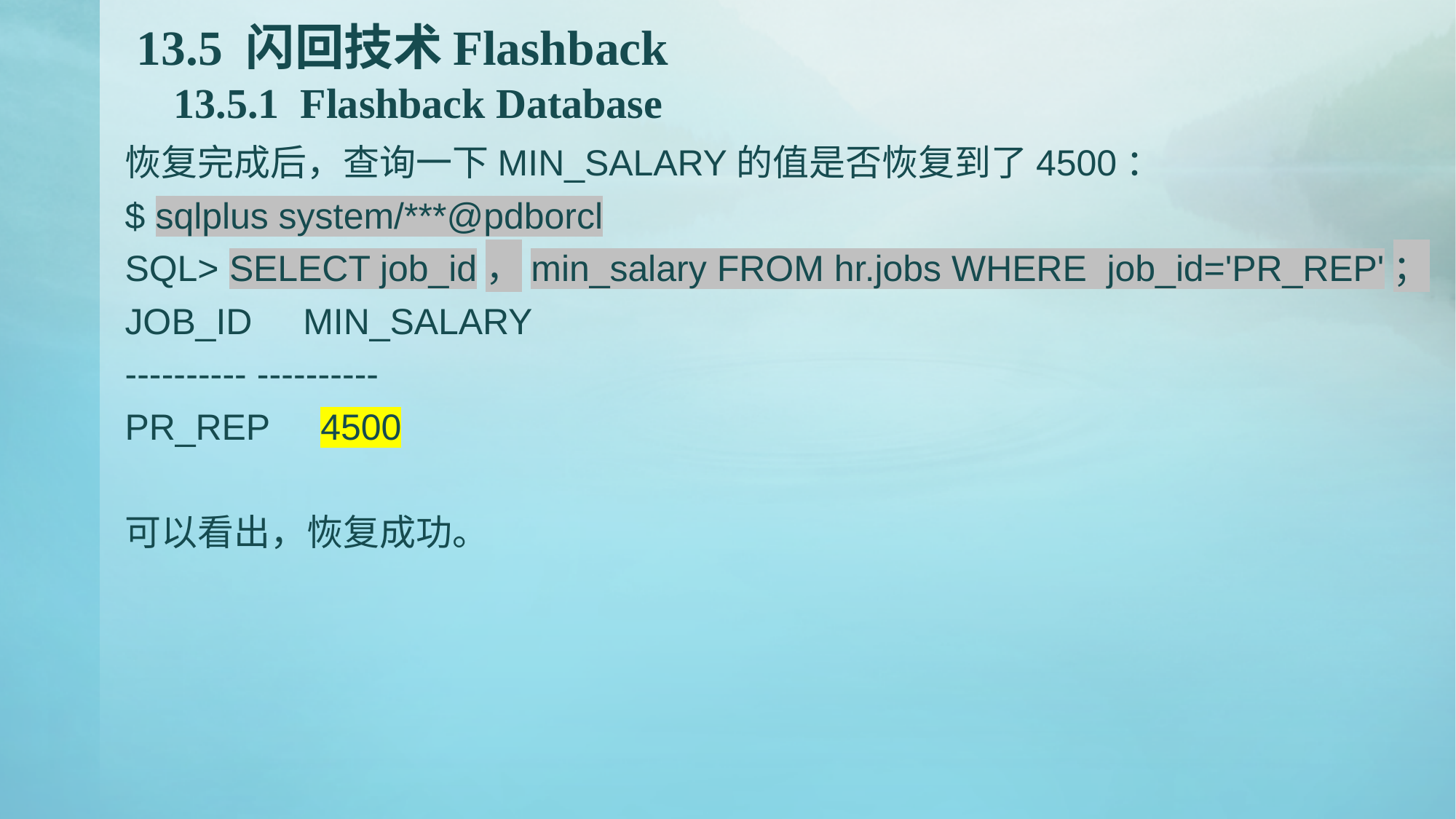

# 13.5 闪回技术Flashback 13.5.1  Flashback Database
恢复完成后，查询一下MIN_SALARY的值是否恢复到了4500：
$ sqlplus system/***@pdborcl
SQL> SELECT job_id，min_salary FROM hr.jobs WHERE  job_id='PR_REP'；
JOB_ID     MIN_SALARY
---------- ----------
PR_REP     4500

可以看出，恢复成功。